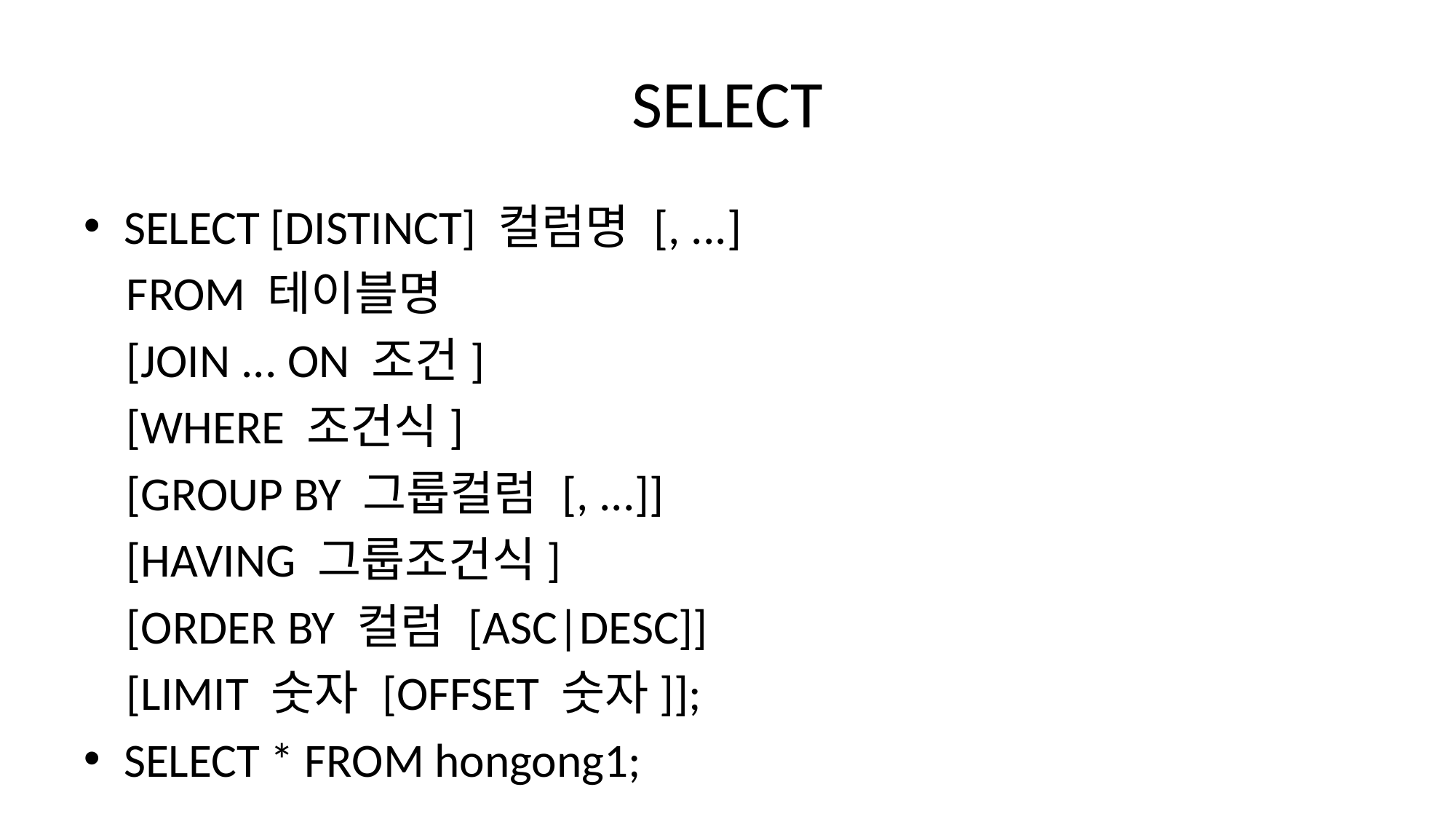

# SELECT
SELECT [DISTINCT] 컬럼명 [, ...]
    FROM 테이블명
    [JOIN ... ON 조건]
    [WHERE 조건식]
    [GROUP BY 그룹컬럼 [, ...]]
    [HAVING 그룹조건식]
    [ORDER BY 컬럼 [ASC|DESC]]
    [LIMIT 숫자 [OFFSET 숫자]];
SELECT * FROM hongong1;